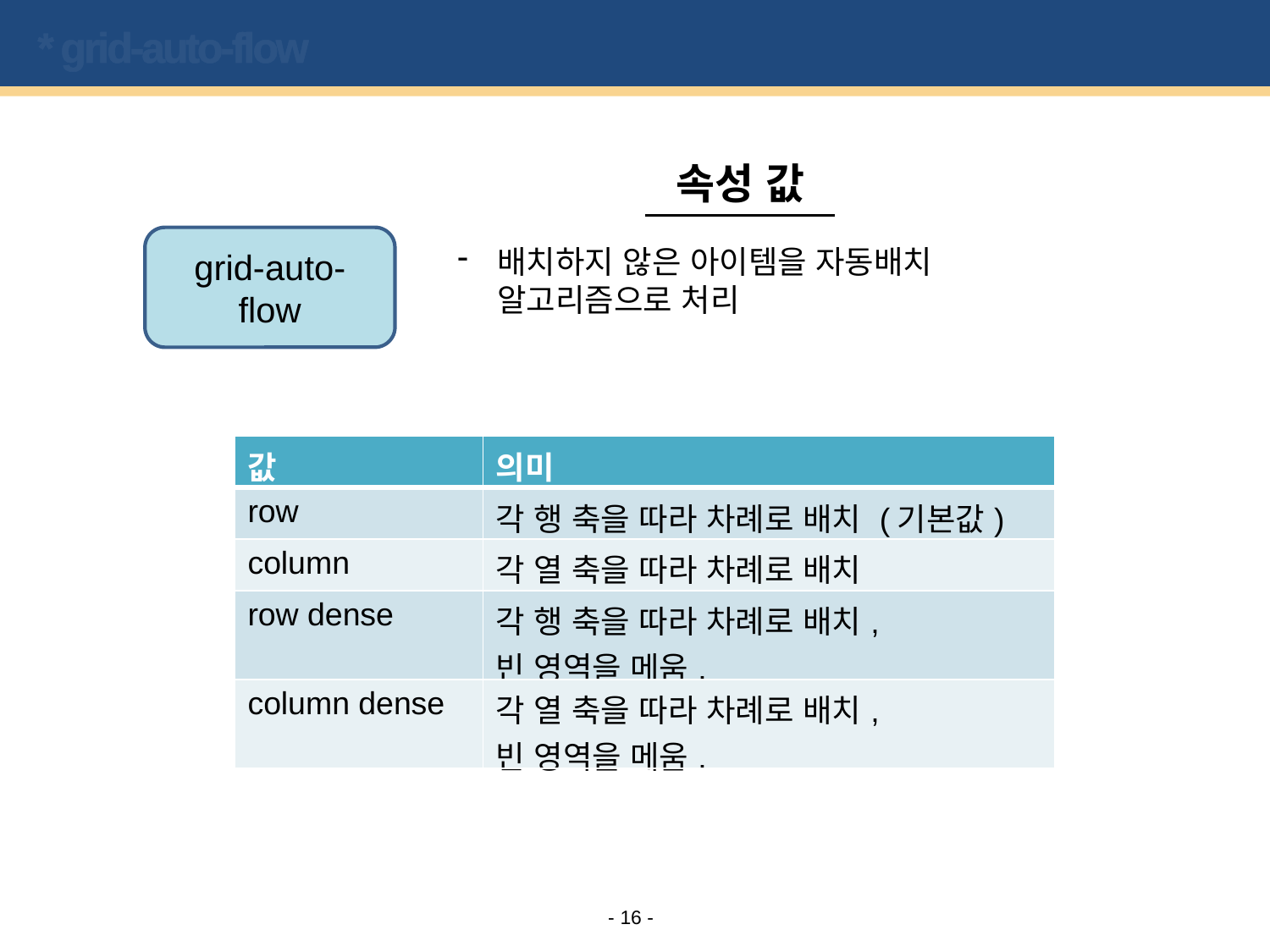

# * grid-auto-flow
속성 값
grid-auto-flow
배치하지 않은 아이템을 자동배치 알고리즘으로 처리
| 값 | 의미 |
| --- | --- |
| row | 각 행 축을 따라 차례로 배치 (기본값) |
| column | 각 열 축을 따라 차례로 배치 |
| row dense | 각 행 축을 따라 차례로 배치, 빈 영역을 메움. |
| column dense | 각 열 축을 따라 차례로 배치, 빈 영역을 메움. |